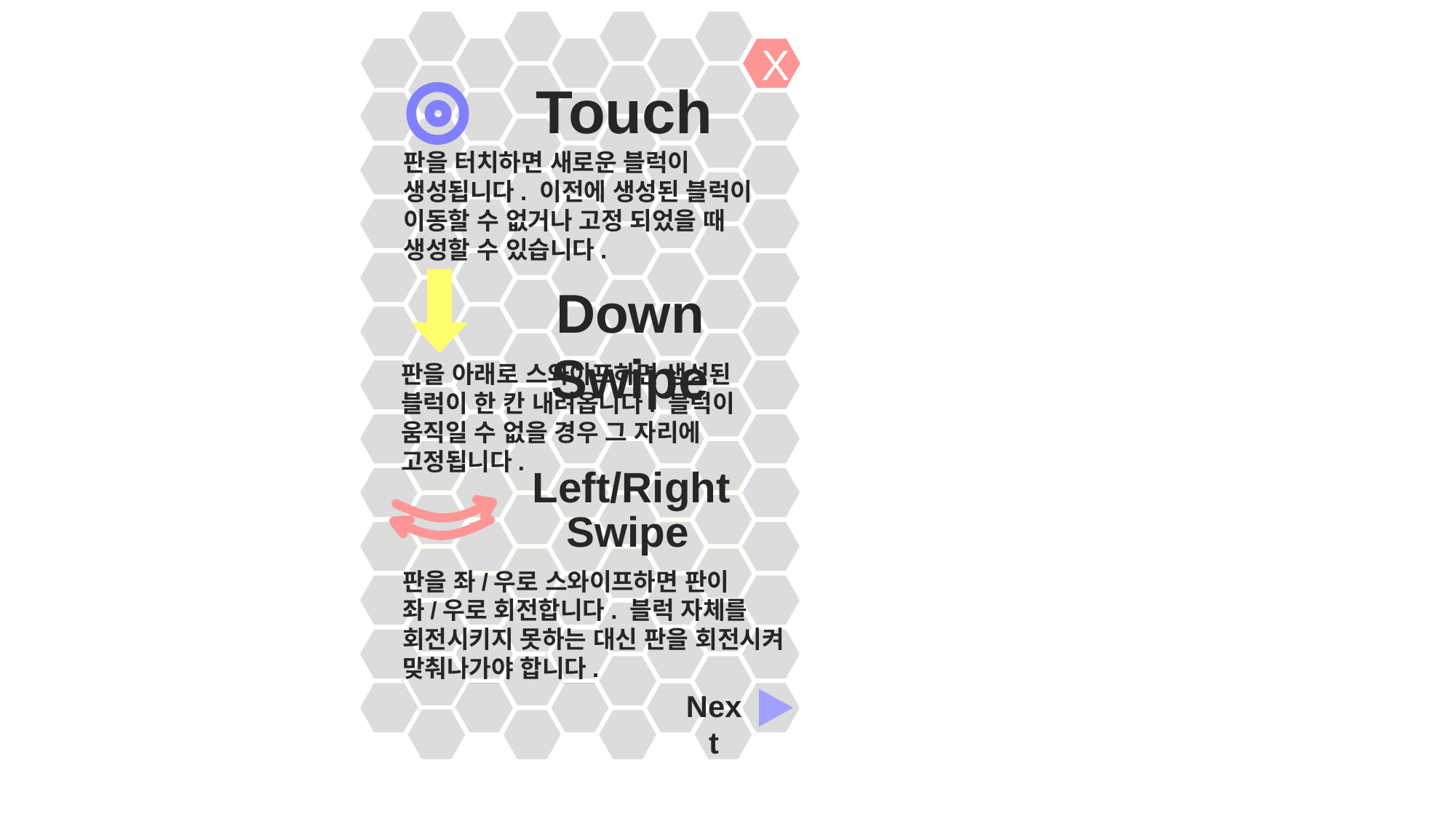

X

Touch

판을 터치하면 새로운 블럭이 생성됩니다. 이전에 생성된 블럭이 이동할 수 없거나 고정 되었을 때 생성할 수 있습니다.

Down Swipe
판을 아래로 스와이프하면 생성된 블럭이 한 칸 내려옵니다. 블럭이 움직일 수 없을 경우 그 자리에 고정됩니다.
Left/Right
Swipe

판을 좌/우로 스와이프하면 판이 좌/우로 회전합니다. 블럭 자체를 회전시키지 못하는 대신 판을 회전시켜 맞춰나가야 합니다.
Next